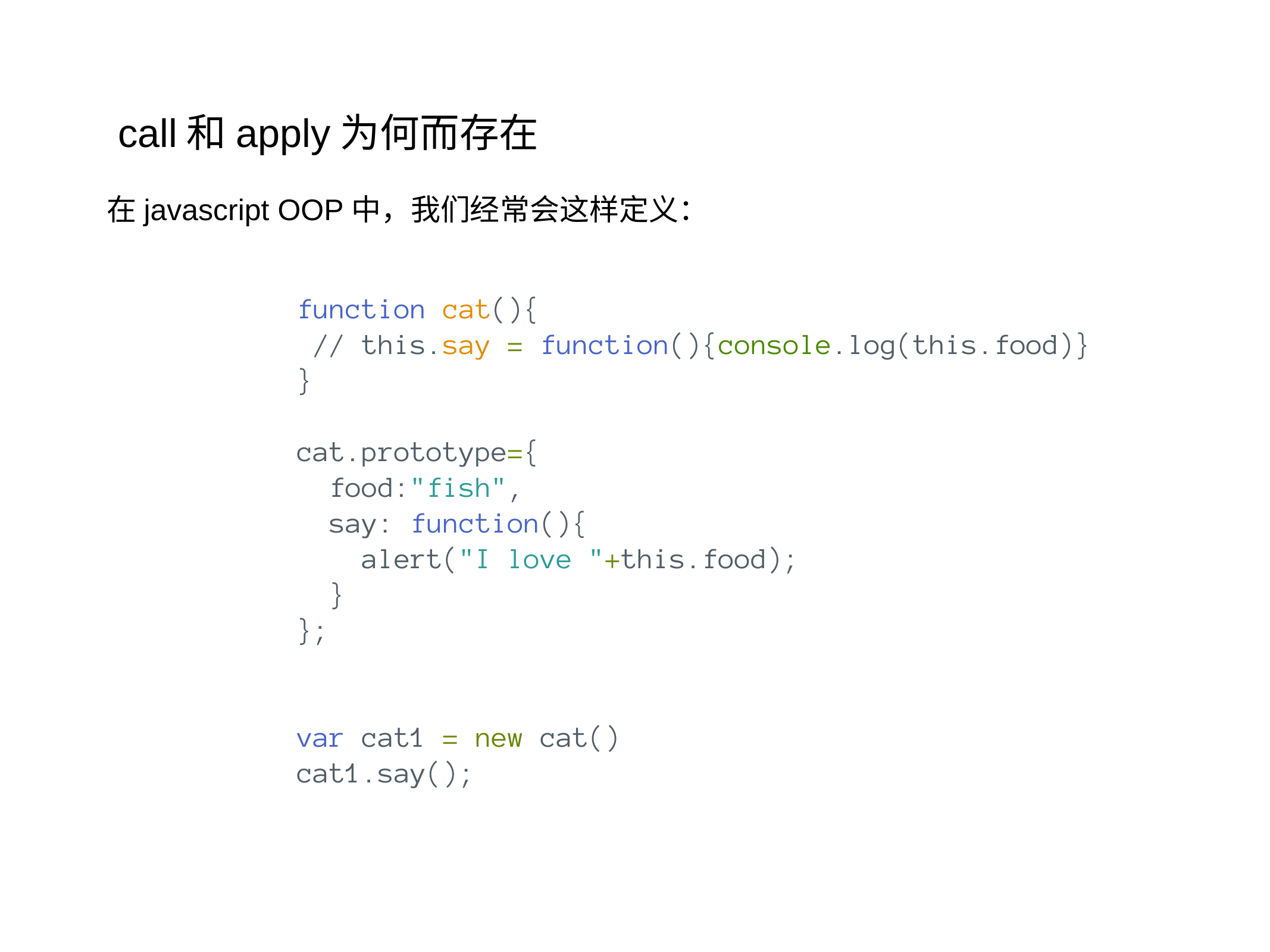

call和apply为何而存在

在javascript OOP中，我们经常会这样定义：
function cat(){
 // this.say = function(){console.log(this.food)}
}

cat.prototype={
  food:"fish",
  say: function(){
    alert("I love "+this.food);
  }
};

var cat1 = new cat()
cat1.say();